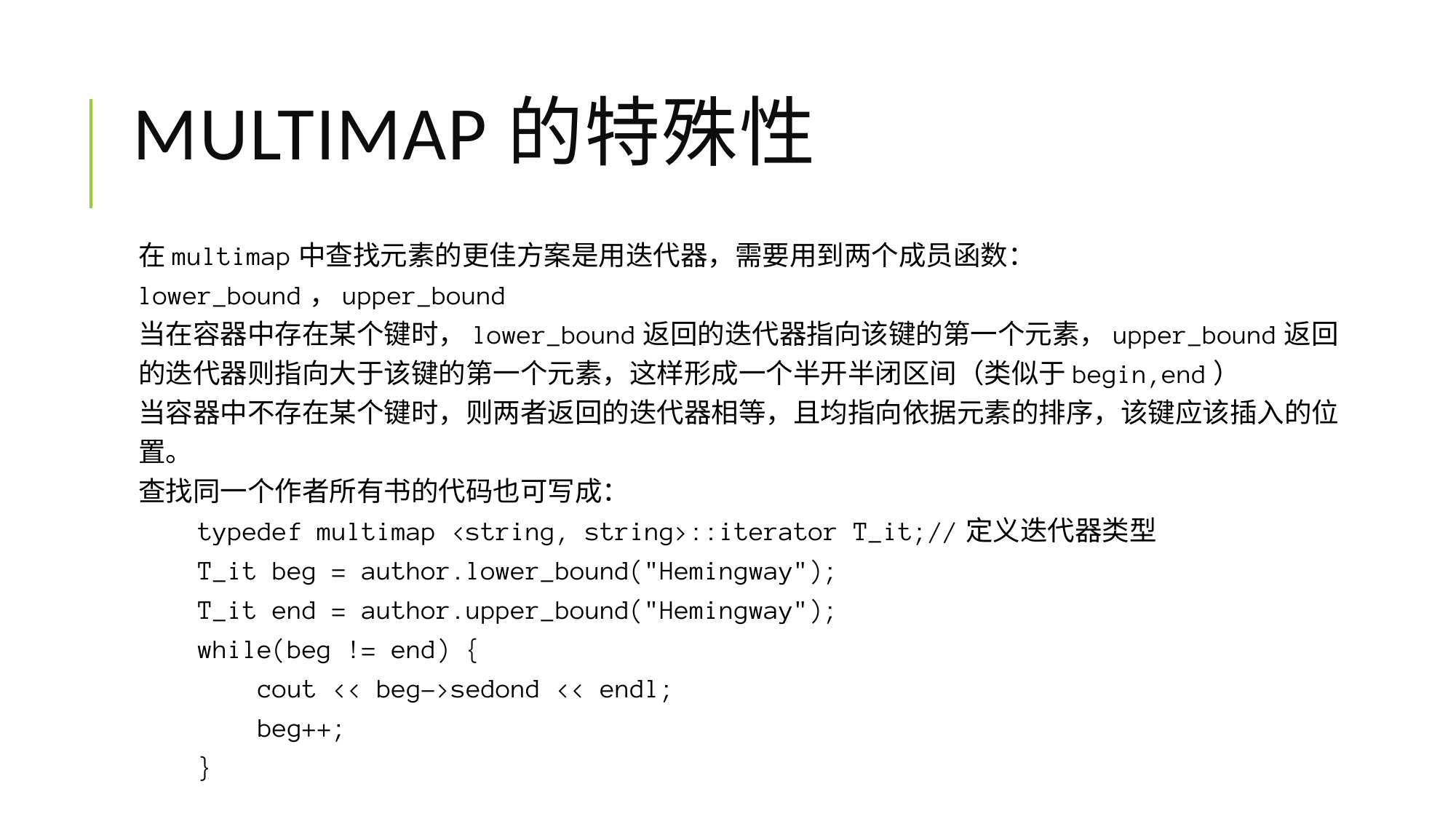

# multimap的特殊性
在multimap中查找元素的更佳方案是用迭代器，需要用到两个成员函数：lower_bound，upper_bound
当在容器中存在某个键时，lower_bound返回的迭代器指向该键的第一个元素，upper_bound返回的迭代器则指向大于该键的第一个元素，这样形成一个半开半闭区间（类似于begin,end）
当容器中不存在某个键时，则两者返回的迭代器相等，且均指向依据元素的排序，该键应该插入的位置。
查找同一个作者所有书的代码也可写成：
    typedef multimap <string, string>::iterator T_it;//定义迭代器类型
    T_it beg = author.lower_bound("Hemingway");
    T_it end = author.upper_bound("Hemingway");
    while(beg != end) {
        cout << beg->sedond << endl;
        beg++;
    }